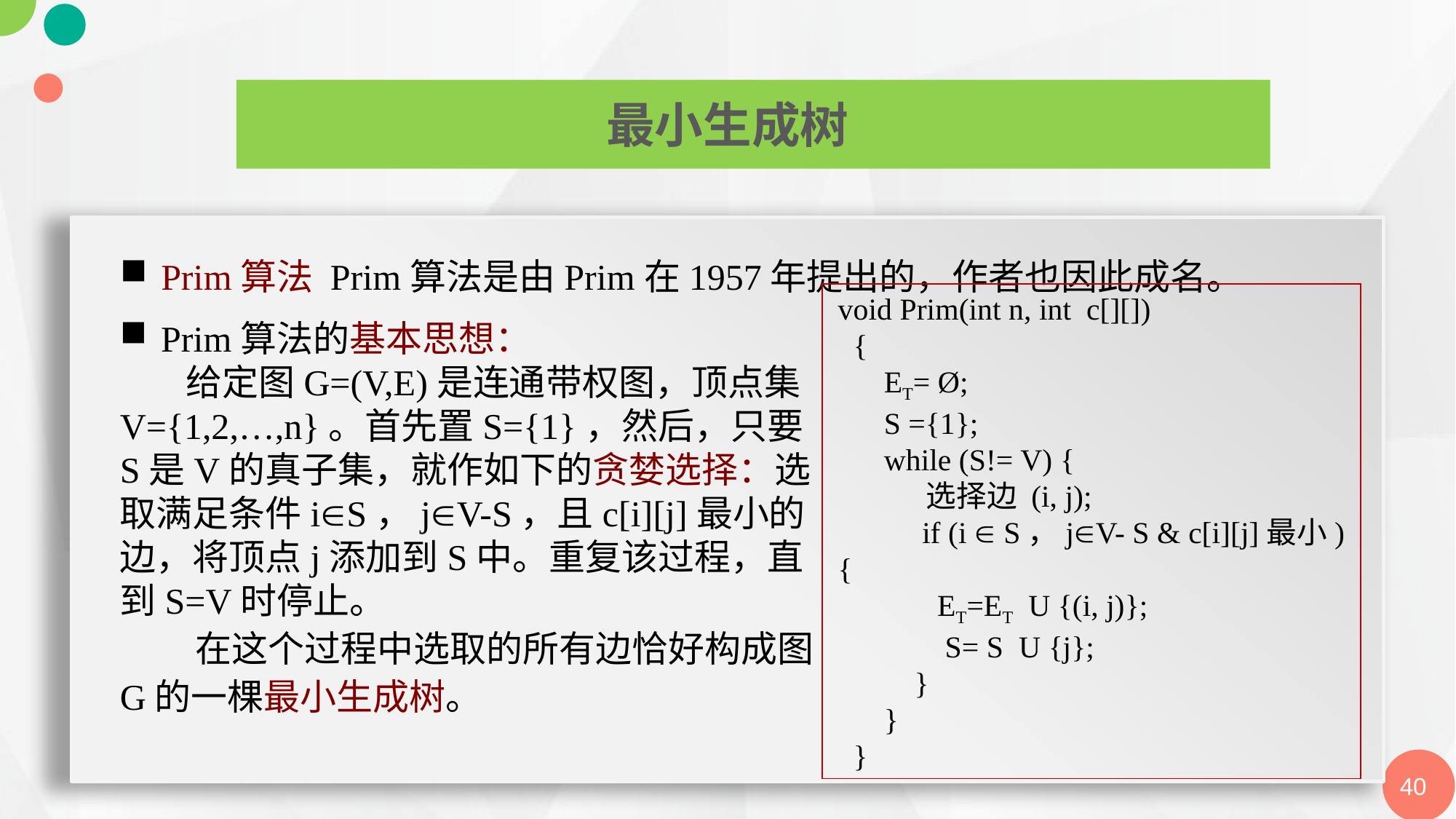

最小生成树
Prim算法 Prim算法是由Prim在1957年提出的，作者也因此成名。

void Prim(int n, int  c[][])
  {
      ET= Ø;
      S ={1};
      while (S!= V) {
            选择边 (i, j);
           if (i ∈ S，j∈V- S & c[i][j]最小) {
             ET=ET  U {(i, j)};
              S= S  U {j};
          }
      }
  }
Prim算法的基本思想：
       给定图G=(V,E)是连通带权图，顶点集V={1,2,…,n}。首先置S={1}，然后，只要S是V的真子集，就作如下的贪婪选择：选取满足条件i∈S，j∈V-S，且c[i][j]最小的边，将顶点j添加到S中。重复该过程，直到S=V时停止。
在这个过程中选取的所有边恰好构成图G的一棵最小生成树。